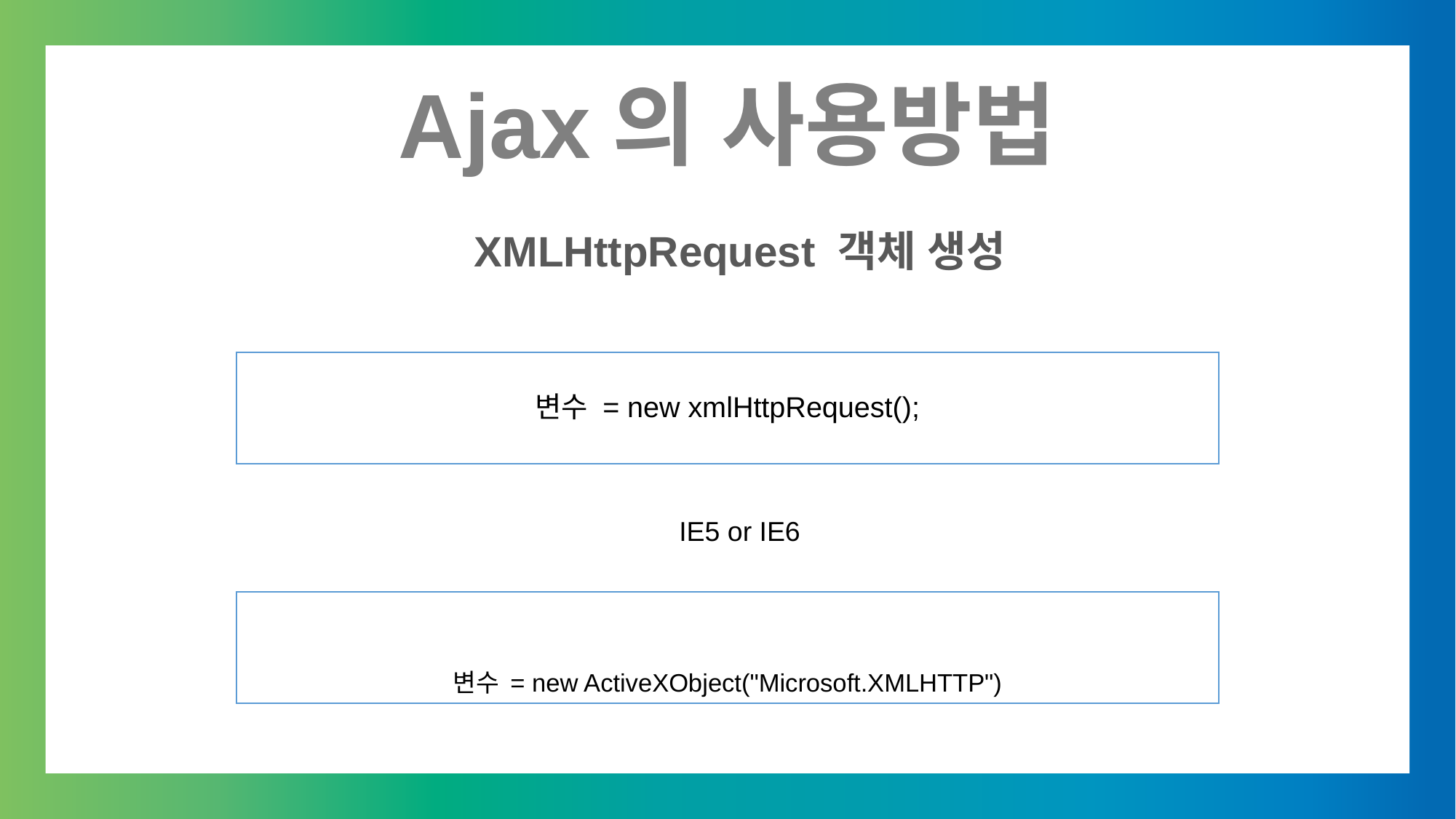

Ajax의 사용방법
XMLHttpRequest 객체 생성
변수 = new xmlHttpRequest();
IE5 or IE6

변수 = new ActiveXObject("Microsoft.XMLHTTP")